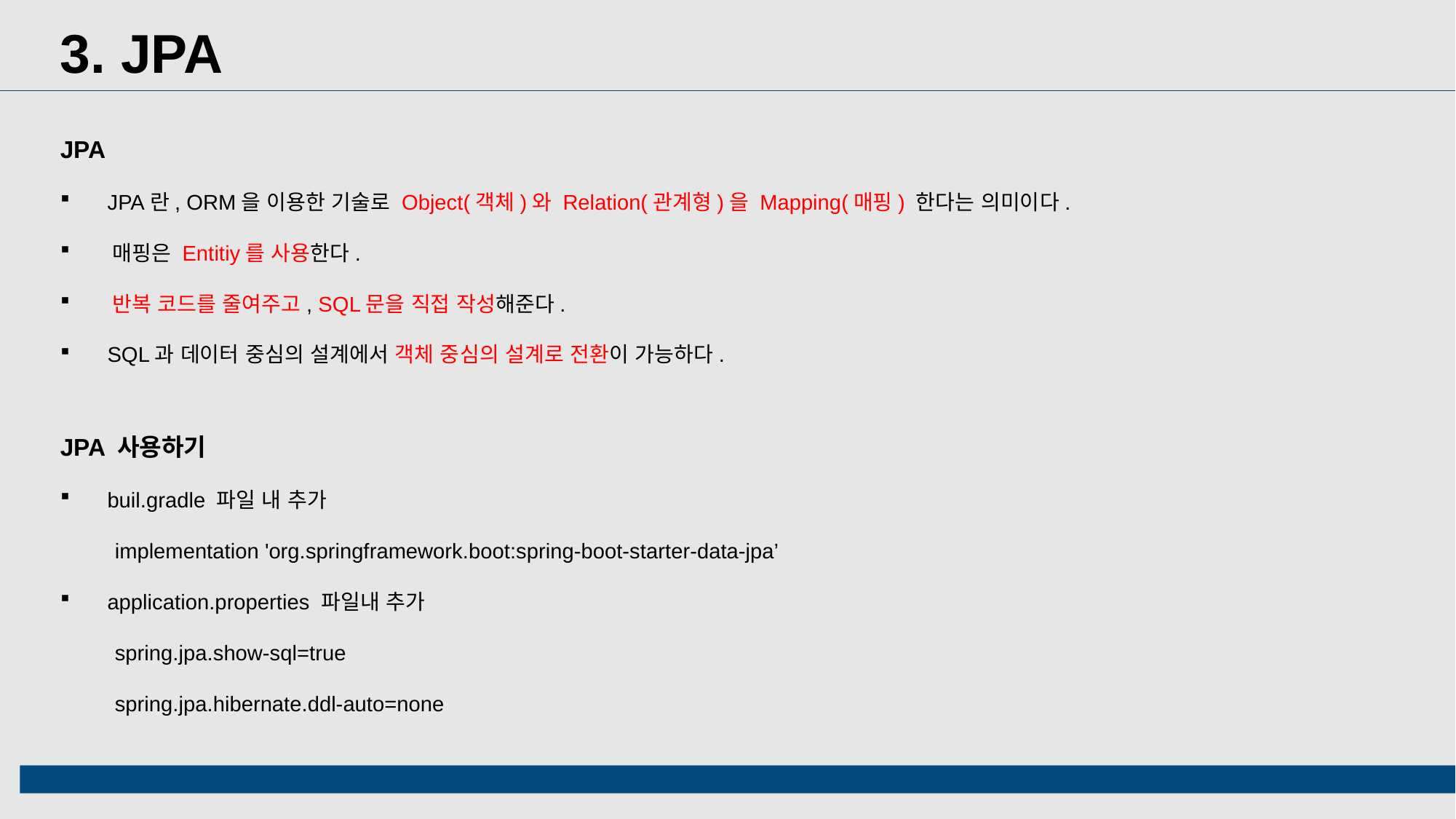

3. JPA
JPA
 JPA란, ORM을 이용한 기술로 Object(객체)와 Relation(관계형)을 Mapping(매핑) 한다는 의미이다.
 매핑은 Entitiy를 사용한다.
 반복 코드를 줄여주고, SQL문을 직접 작성해준다.
 SQL과 데이터 중심의 설계에서 객체 중심의 설계로 전환이 가능하다.

JPA 사용하기
 buil.gradle 파일 내 추가
implementation 'org.springframework.boot:spring-boot-starter-data-jpa’
 application.properties 파일내 추가
spring.jpa.show-sql=true
spring.jpa.hibernate.ddl-auto=none